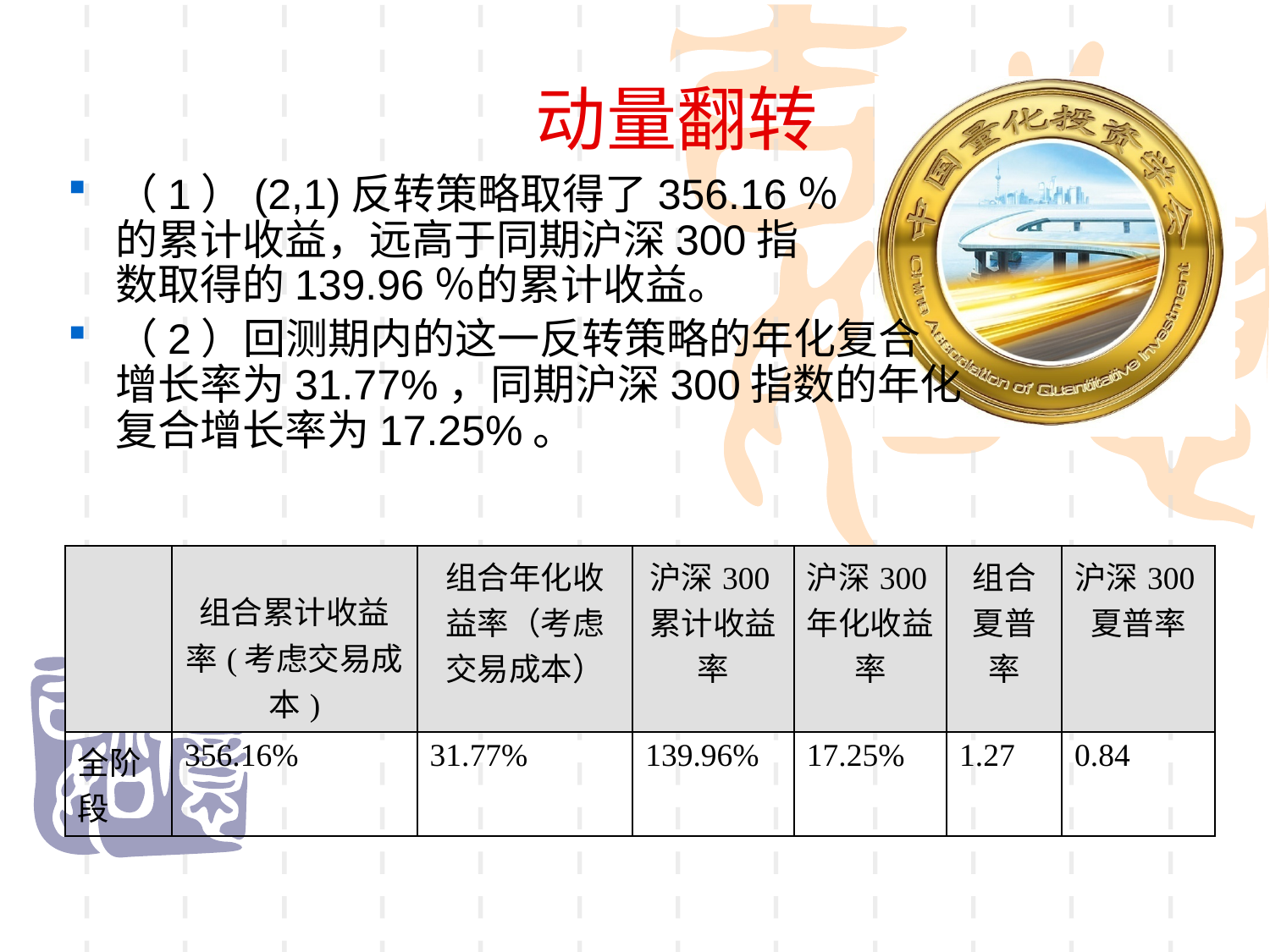

动量翻转
（1）(2,1)反转策略取得了356.16％
的累计收益，远高于同期沪深300指
数取得的139.96％的累计收益。
（2）回测期内的这一反转策略的年化复合
增长率为31.77%，同期沪深300指数的年化
复合增长率为17.25%。
|  | 组合累计收益率(考虑交易成本) | 组合年化收益率（考虑交易成本） | 沪深300累计收益率 | 沪深300年化收益率 | 组合夏普率 | 沪深300夏普率 |
| --- | --- | --- | --- | --- | --- | --- |
| 全阶段 | 356.16% | 31.77% | 139.96% | 17.25% | 1.27 | 0.84 |